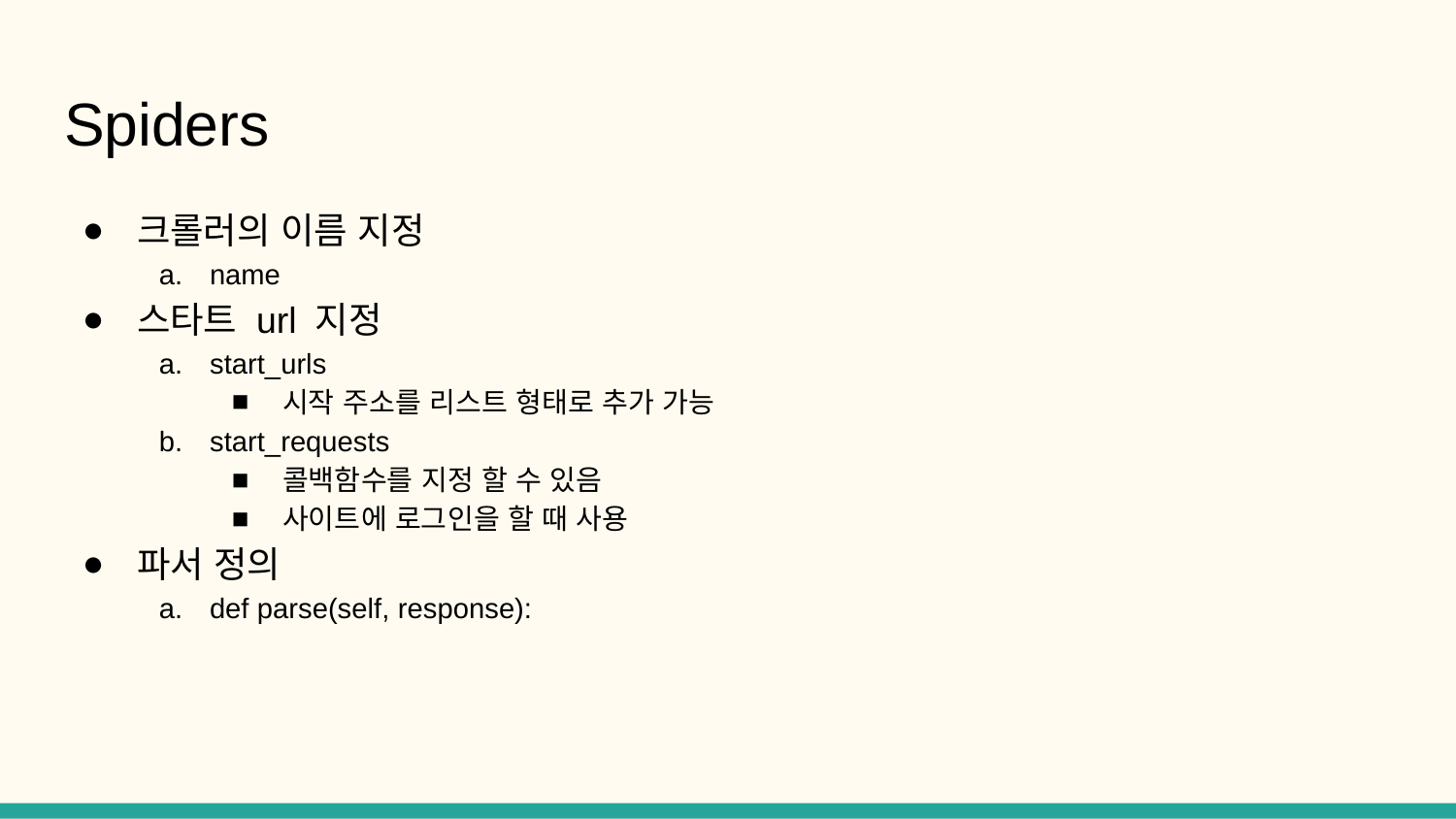

# Spiders
크롤러의 이름 지정
name
스타트 url 지정
start_urls
시작 주소를 리스트 형태로 추가 가능
start_requests
콜백함수를 지정 할 수 있음
사이트에 로그인을 할 때 사용
파서 정의
def parse(self, response):